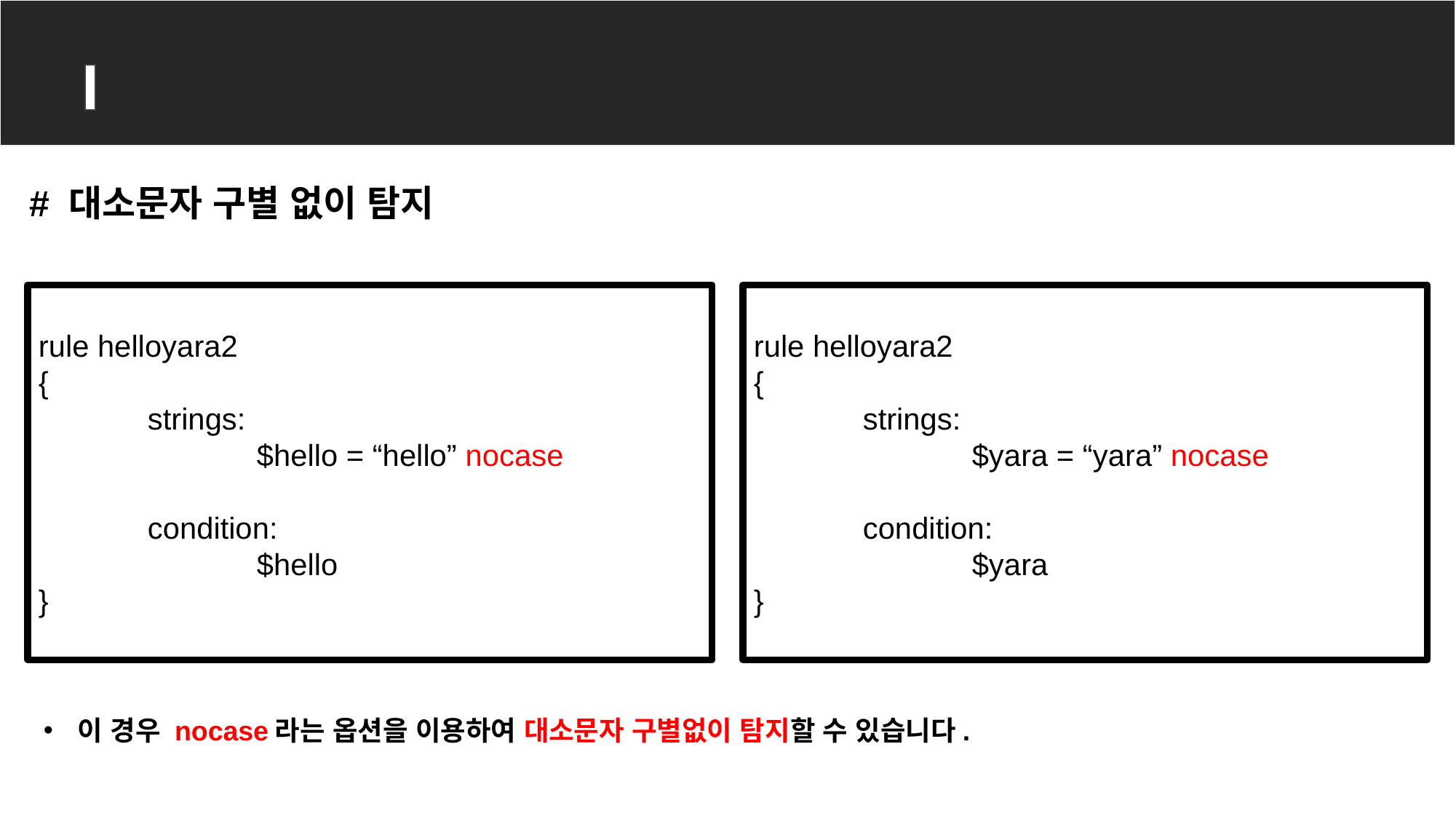

YARA rule

# 대소문자 구별 없이 탐지

rule helloyara2
{
	strings:
		$hello = “hello” nocase

	condition:
		$hello
}

rule helloyara2
{
	strings:
		$yara = “yara” nocase

	condition:
		$yara
}

이 경우 nocase라는 옵션을 이용하여 대소문자 구별없이 탐지할 수 있습니다.